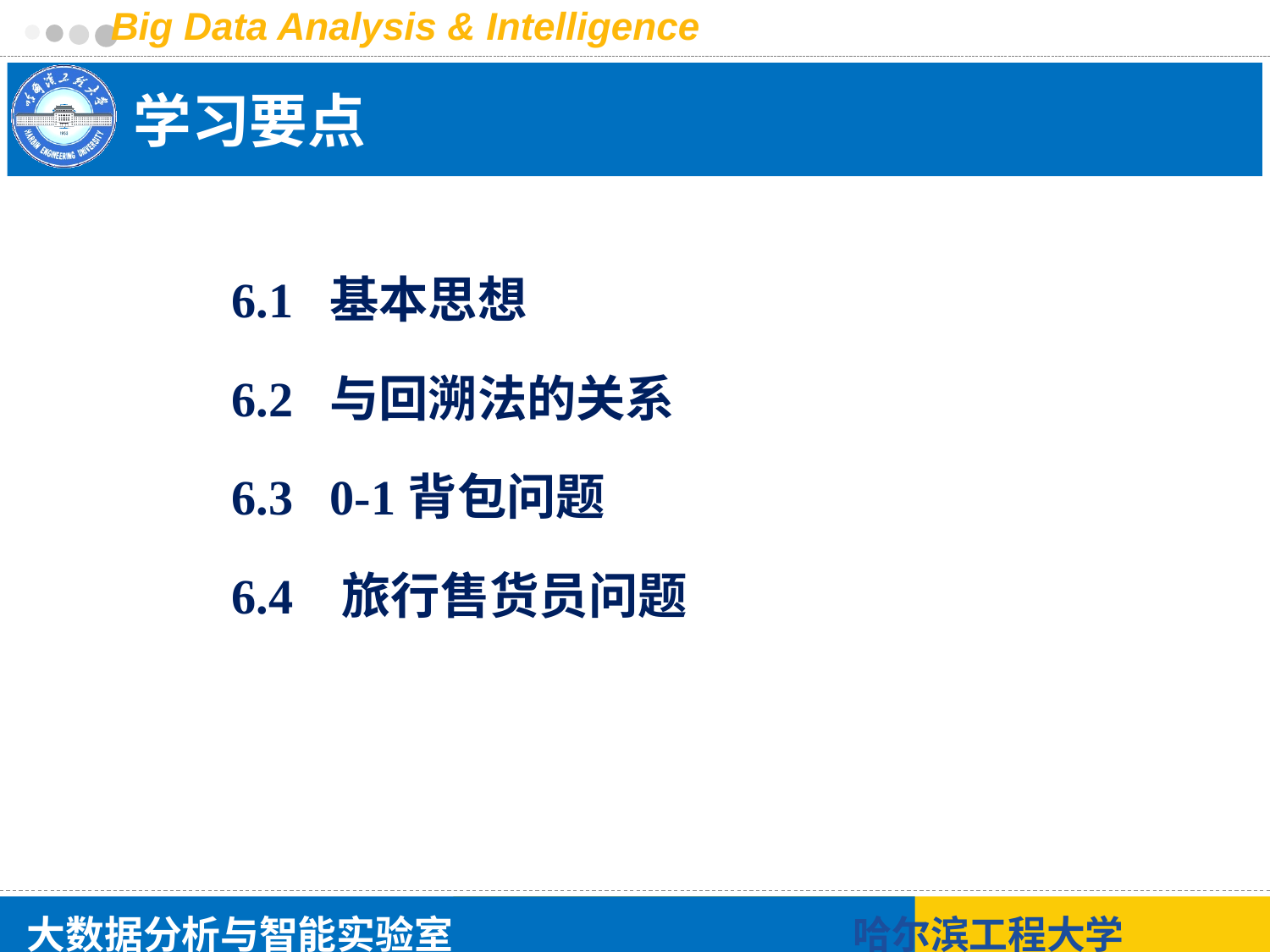

# 学习要点
6.1  基本思想
6.2  与回溯法的关系
6.3   0-1背包问题
6.4   旅行售货员问题